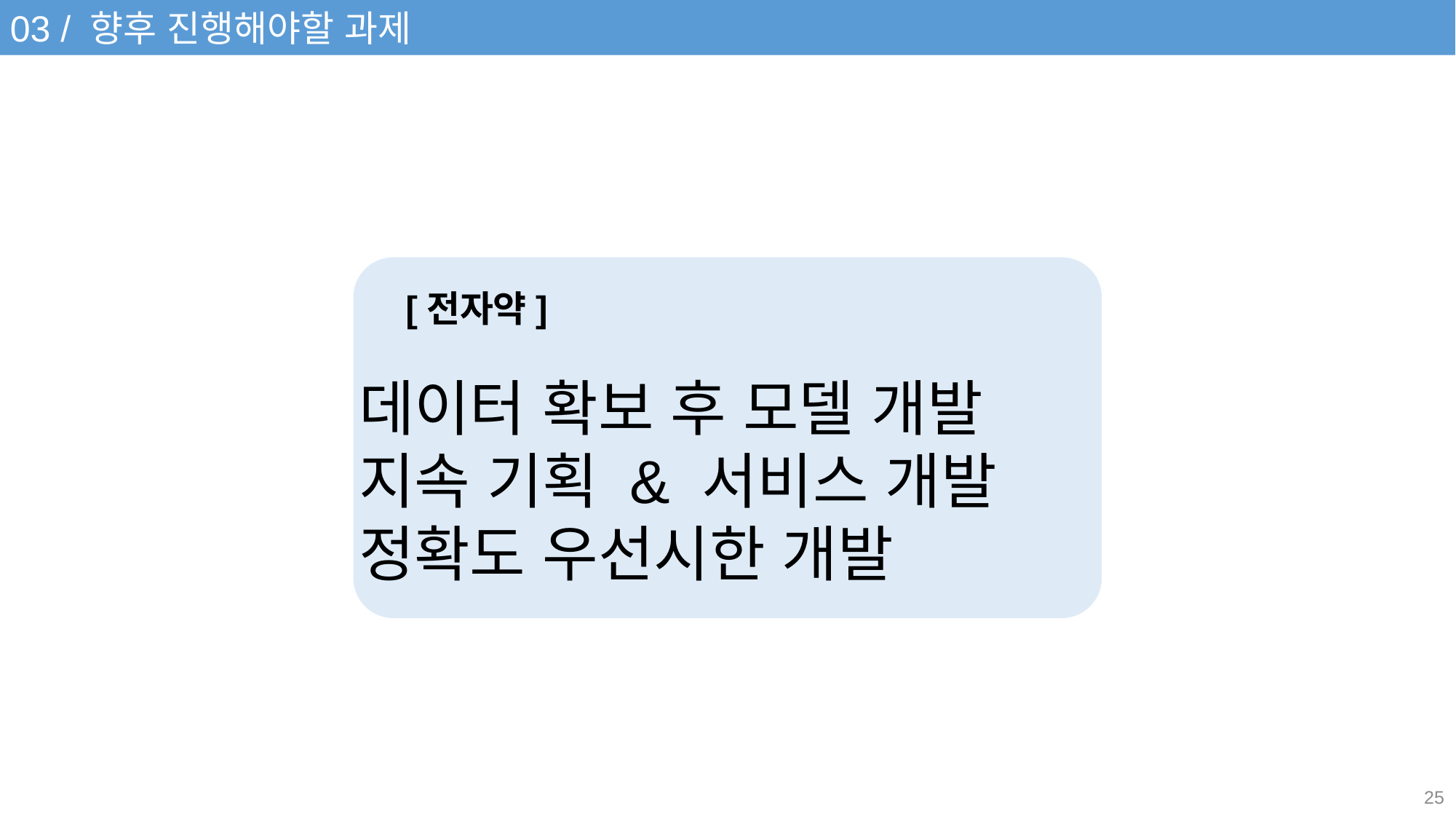

03 / 향후 진행해야할 과제

[전자약]
데이터 확보 후 모델 개발
지속 기획 & 서비스 개발
정확도 우선시한 개발
25